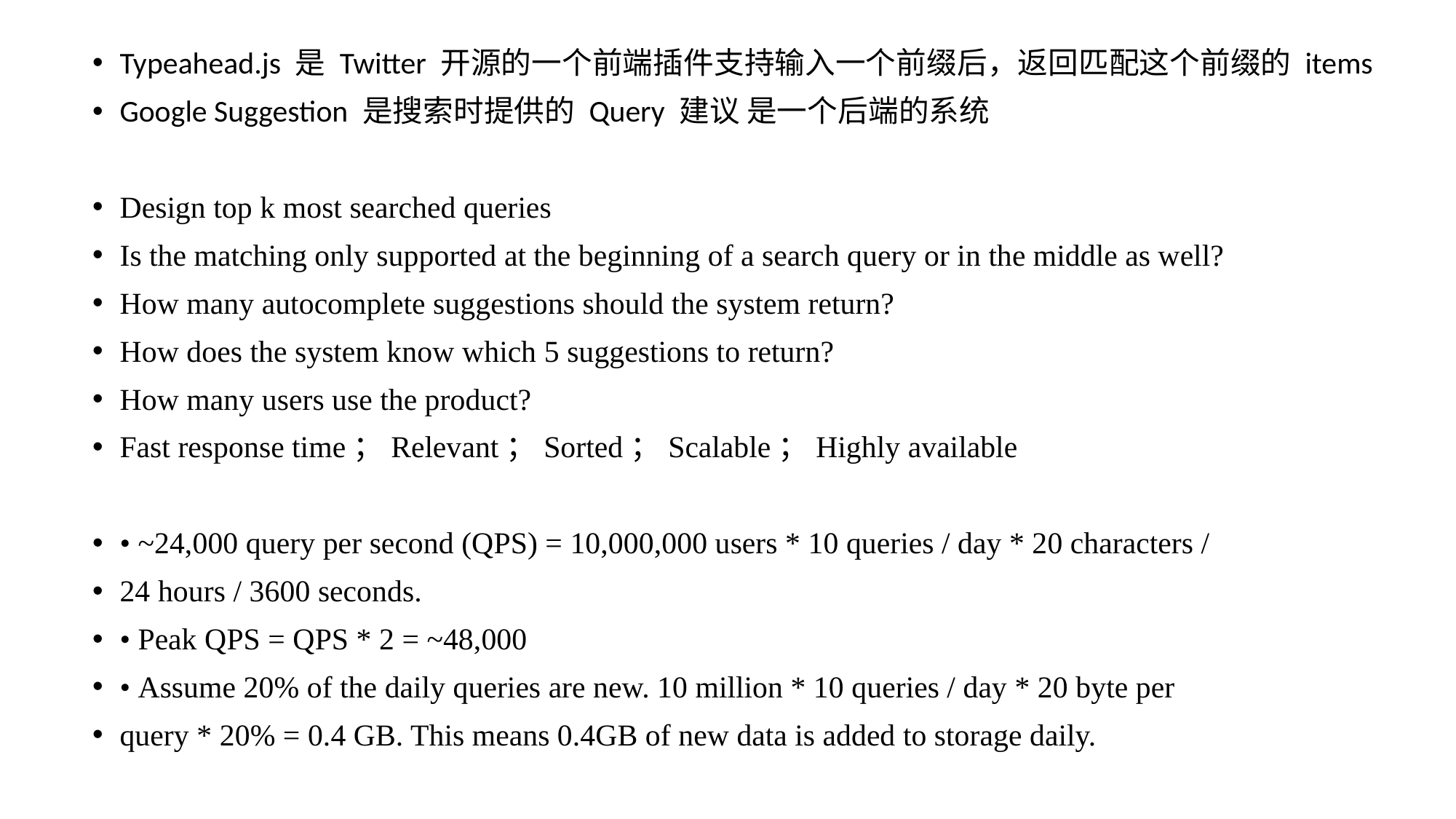

Typeahead.js 是 Twitter 开源的一个前端插件支持输入一个前缀后，返回匹配这个前缀的 items
Google Suggestion 是搜索时提供的 Query 建议 是一个后端的系统

Design top k most searched queries
Is the matching only supported at the beginning of a search query or in the middle as well?
How many autocomplete suggestions should the system return?
How does the system know which 5 suggestions to return?
How many users use the product?
Fast response time；Relevant；Sorted；Scalable；Highly available

• ~24,000 query per second (QPS) = 10,000,000 users * 10 queries / day * 20 characters /
24 hours / 3600 seconds.
• Peak QPS = QPS * 2 = ~48,000
• Assume 20% of the daily queries are new. 10 million * 10 queries / day * 20 byte per
query * 20% = 0.4 GB. This means 0.4GB of new data is added to storage daily.